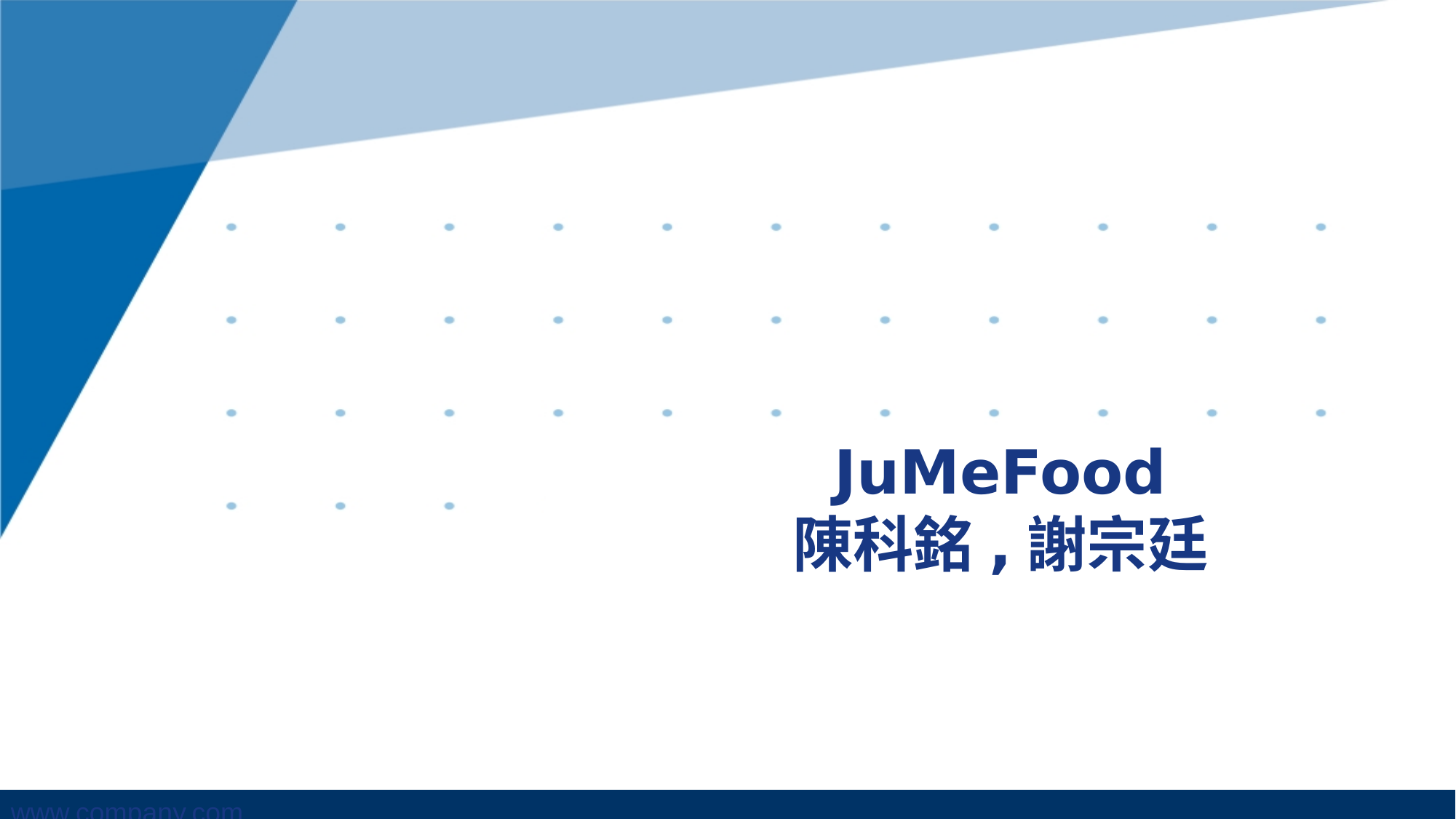

# JuMeFood 陳科銘,謝宗廷
四電資四 99820318 陳科銘
四電資四 99820323 謝宗廷